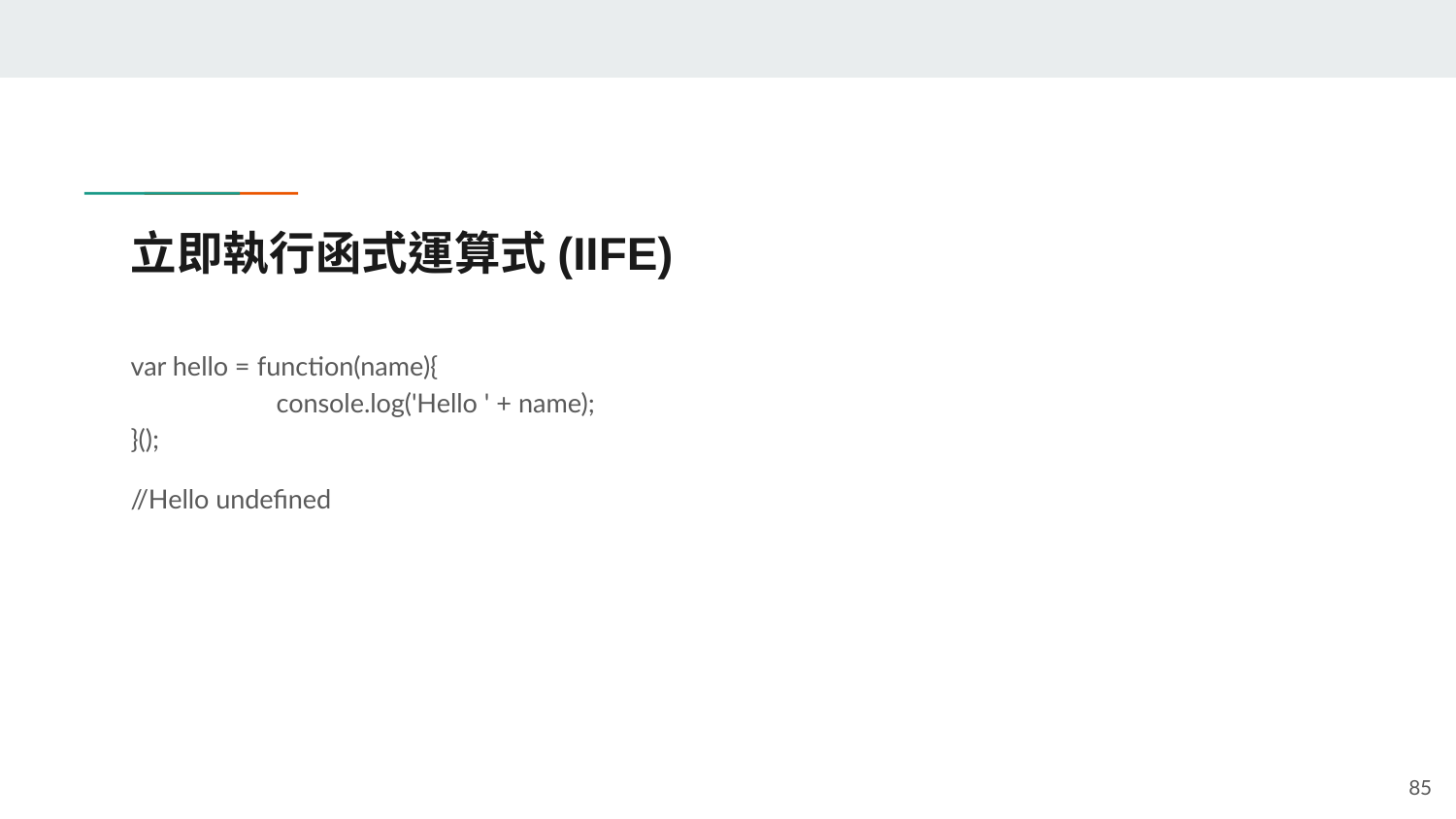

# 立即執行函式運算式(IIFE)
var hello = function(name){
	console.log('Hello ' + name);
}();
//Hello undefined
85